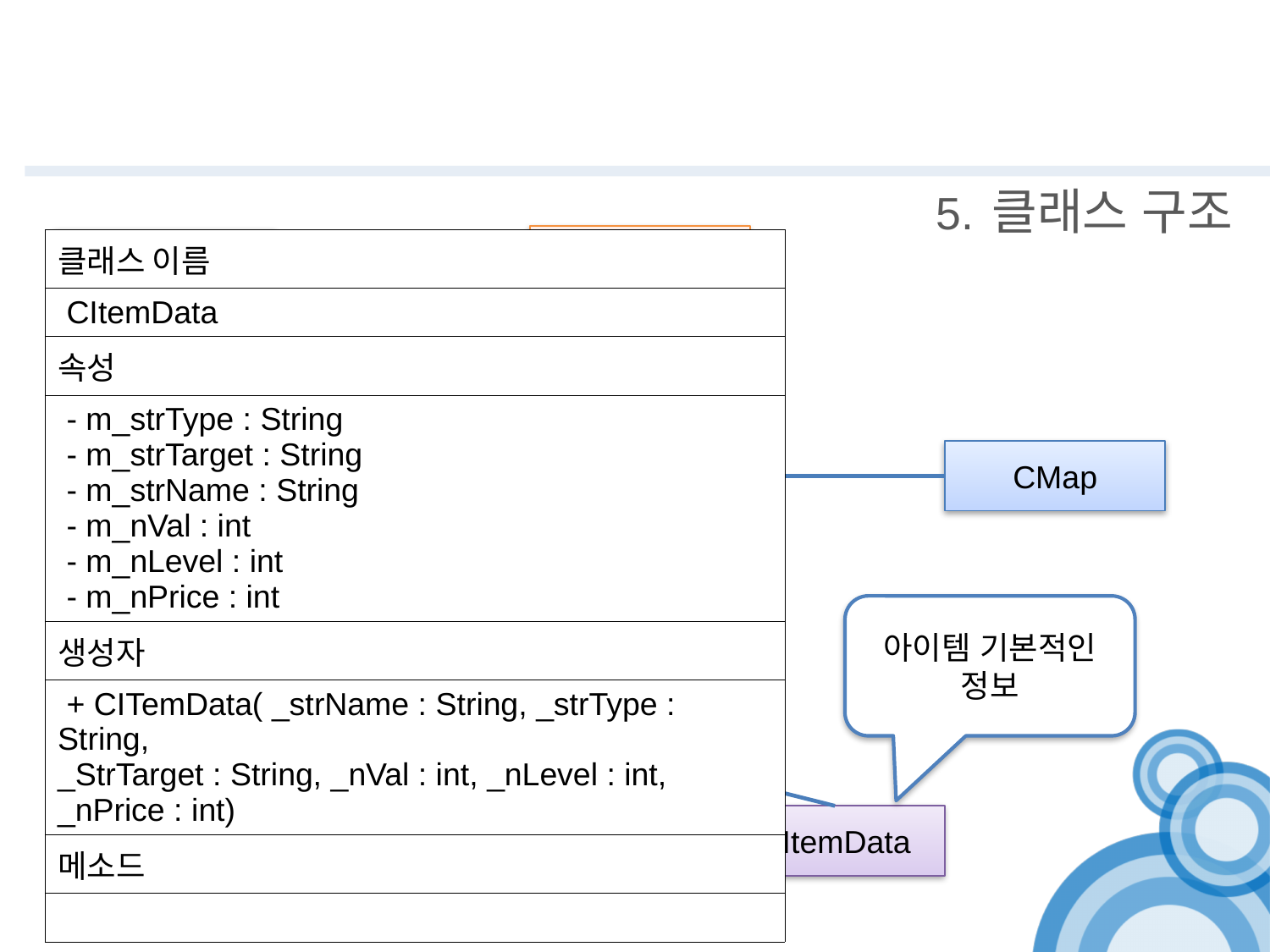

# 5. 클래스 구조
CDiceClient
| 클래스 이름 |
| --- |
| CItemData |
| 속성 |
| - m\_strType : String - m\_strTarget : String - m\_strName : String - m\_nVal : int - m\_nLevel : int - m\_nPrice : int |
| 생성자 |
| + CITemData( \_strName : String, \_strType : String, \_StrTarget : String, \_nVal : int, \_nLevel : int, \_nPrice : int) |
| 메소드 |
|  |
CPlayerData
CPlayer
MainActivity
CMap
CPlayerClient
아이템 기본적인 정보
CItemClient
CItemInfoData
CItemData